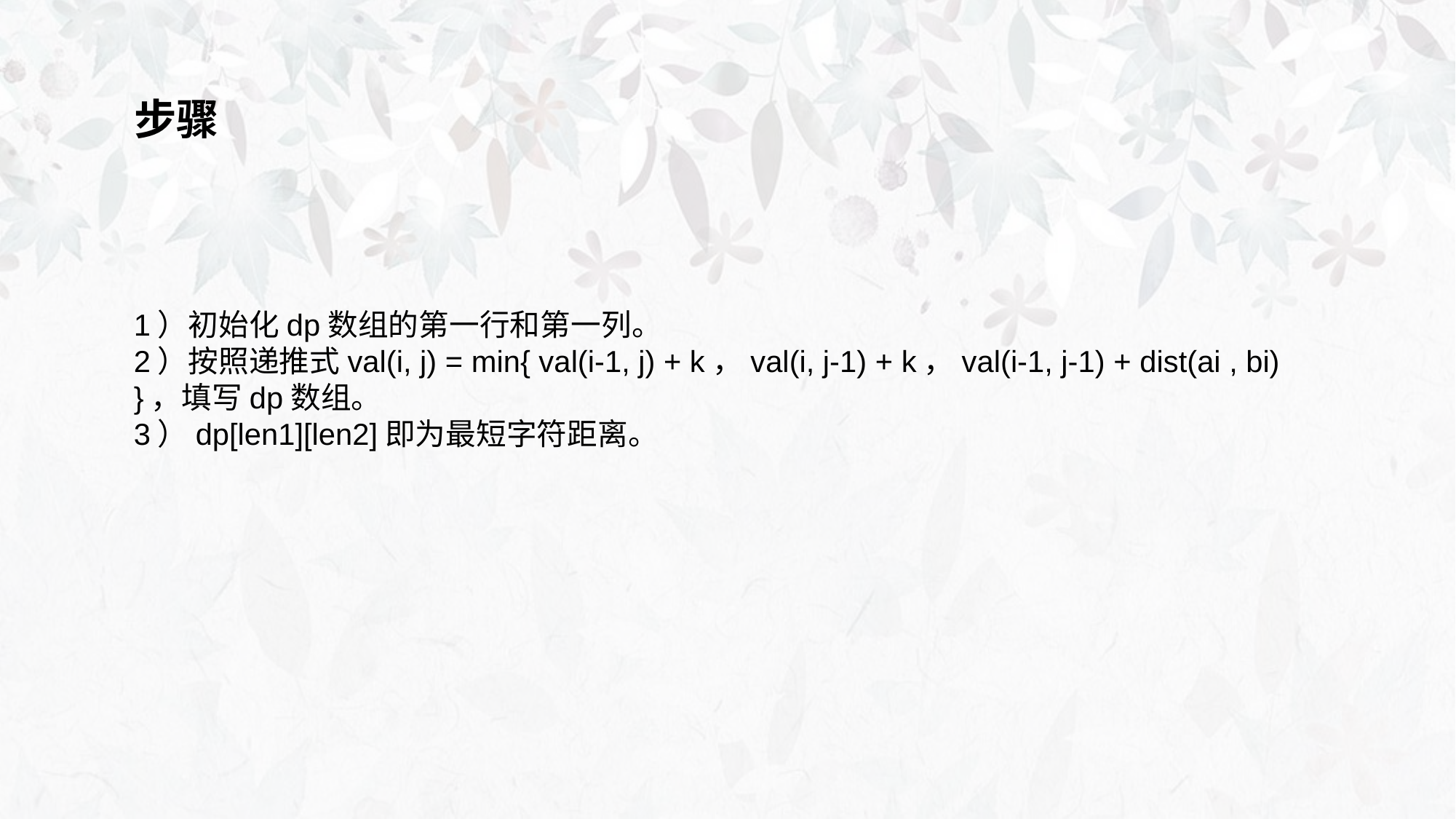

步骤
1）初始化dp数组的第一行和第一列。
2）按照递推式val(i, j) = min{ val(i-1, j) + k，val(i, j-1) + k，val(i-1, j-1) + dist(ai , bi) }，填写dp数组。
3）dp[len1][len2]即为最短字符距离。